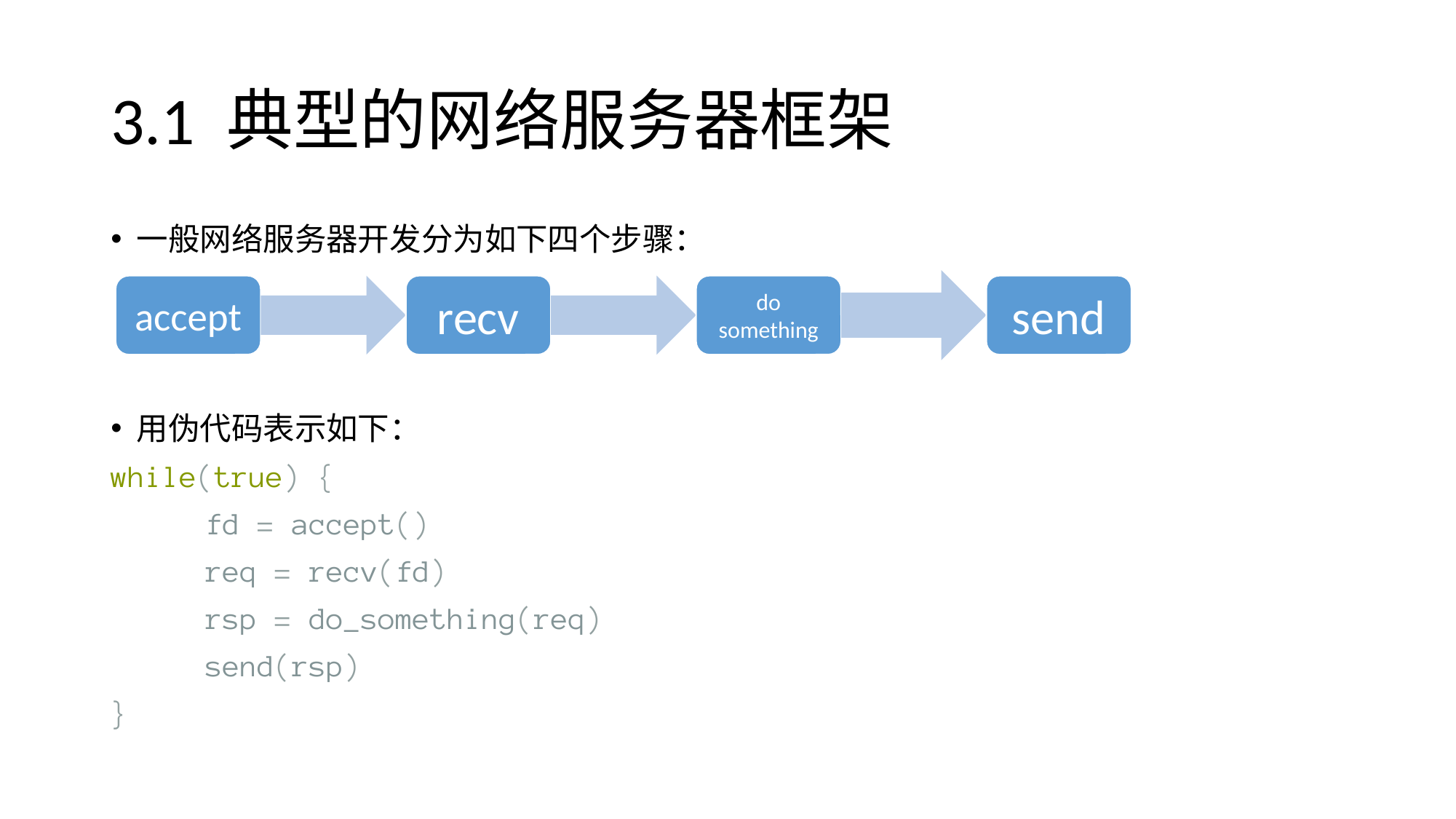

# 3.1 典型的网络服务器框架
一般网络服务器开发分为如下四个步骤：

用伪代码表示如下：
while(true) {
	fd = accept()
	req = recv(fd)
	rsp = do_something(req)
	send(rsp)
}

accept
do
something
send
recv